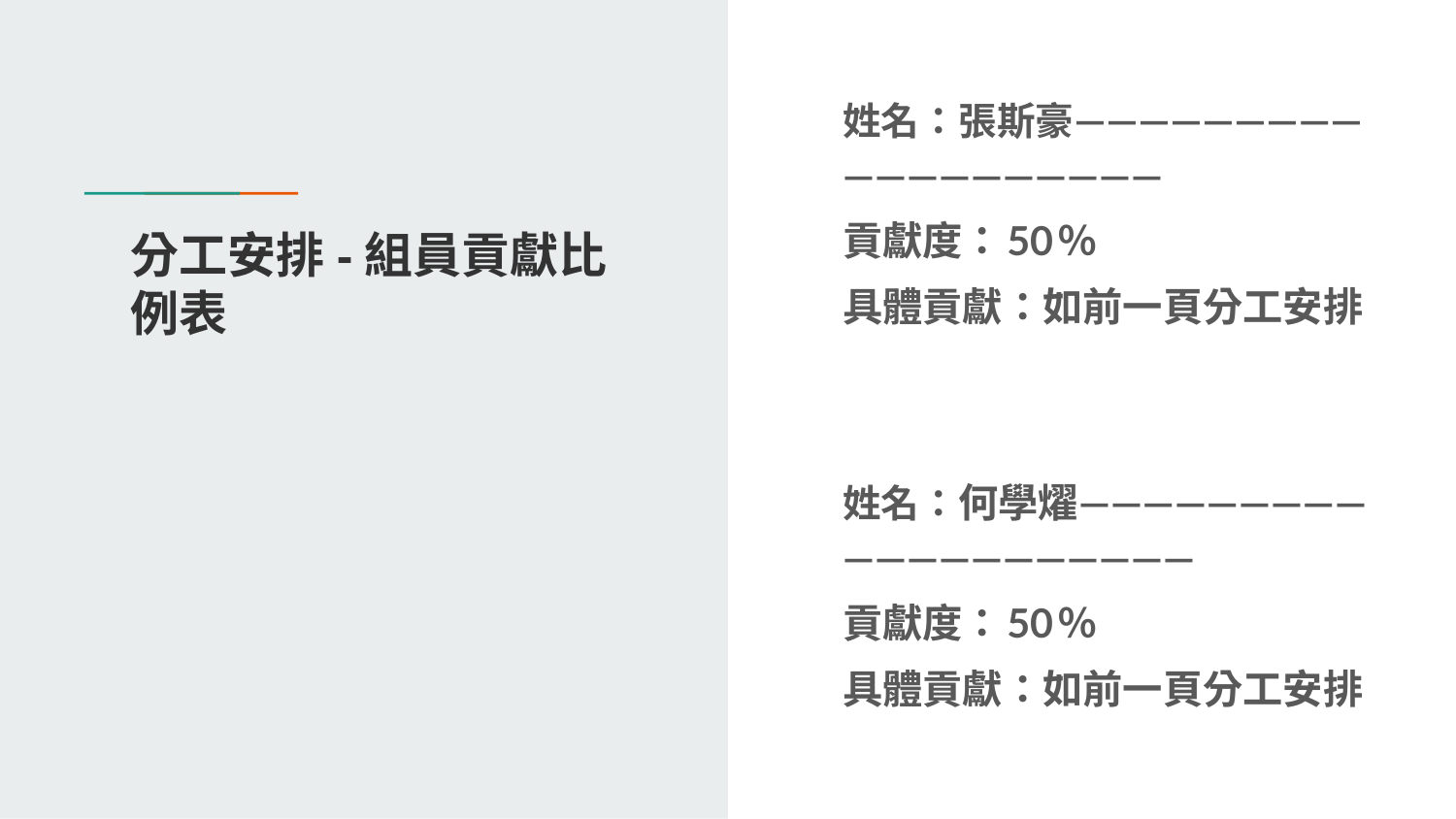

姓名：張斯豪———————————————————
貢獻度：50％
具體貢獻：如前一頁分工安排

姓名：何學燿————————————————————
貢獻度：50％
具體貢獻：如前一頁分工安排

# 分工安排-組員貢獻比例表